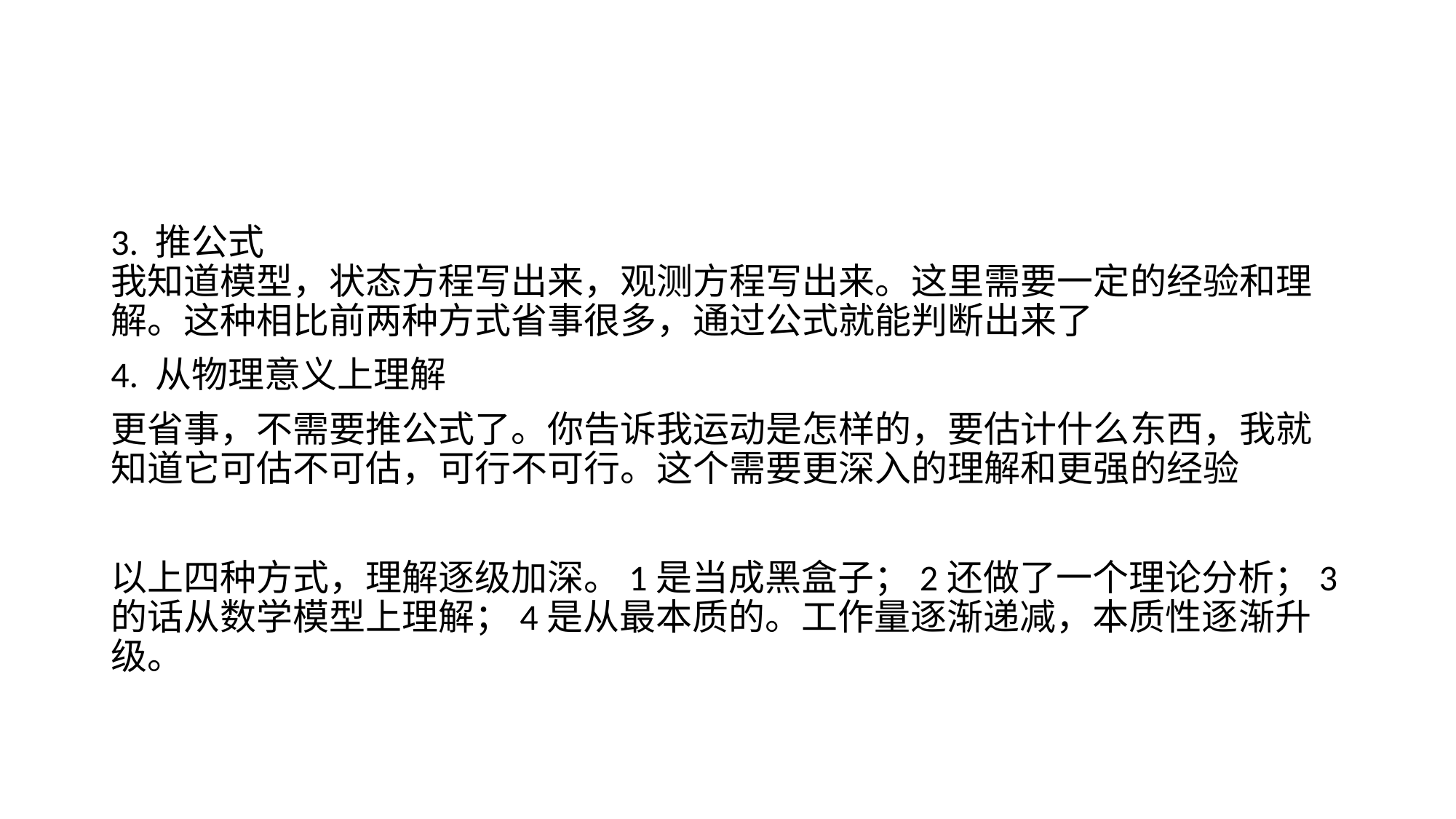

#
3. 推公式
我知道模型，状态方程写出来，观测方程写出来。这里需要一定的经验和理解。这种相比前两种方式省事很多，通过公式就能判断出来了
4. 从物理意义上理解
更省事，不需要推公式了。你告诉我运动是怎样的，要估计什么东西，我就知道它可估不可估，可行不可行。这个需要更深入的理解和更强的经验

以上四种方式，理解逐级加深。1是当成黑盒子；2还做了一个理论分析；3的话从数学模型上理解；4是从最本质的。工作量逐渐递减，本质性逐渐升级。